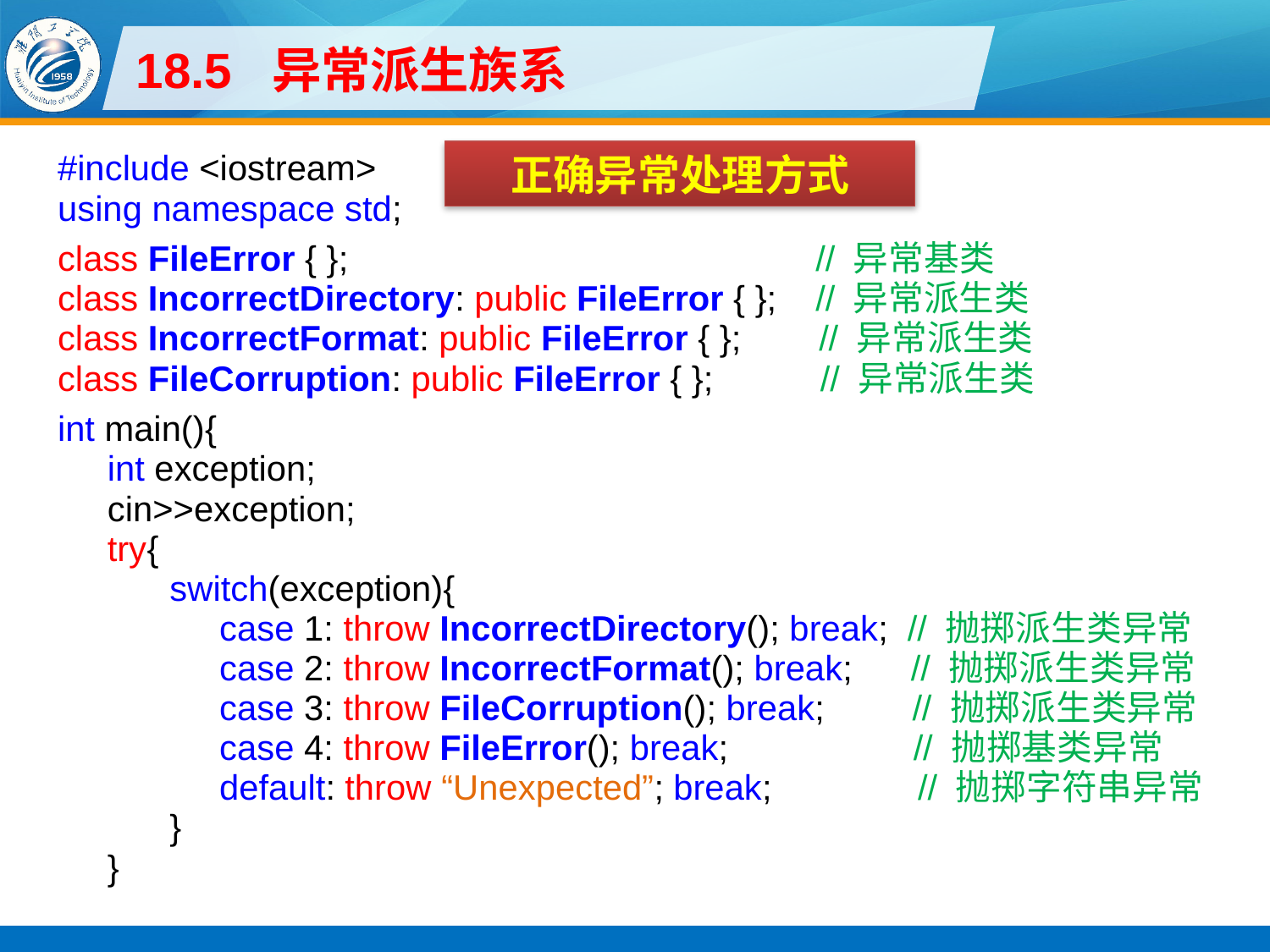

# 18.5  异常派生族系
正确异常处理方式
#include <iostream>
using namespace std;
class FileError { };                                                // 异常基类
class IncorrectDirectory: public FileError { };    // 异常派生类
class IncorrectFormat: public FileError { };        // 异常派生类
class FileCorruption: public FileError { };           // 异常派生类
int main(){
int exception;
cin>>exception;
try{
switch(exception){
case 1: throw IncorrectDirectory(); break;  // 抛掷派生类异常
case 2: throw IncorrectFormat(); break;      // 抛掷派生类异常
case 3: throw FileCorruption(); break;         // 抛掷派生类异常
case 4: throw FileError(); break;                   // 抛掷基类异常
default: throw “Unexpected”; break;               // 抛掷字符串异常
}
}